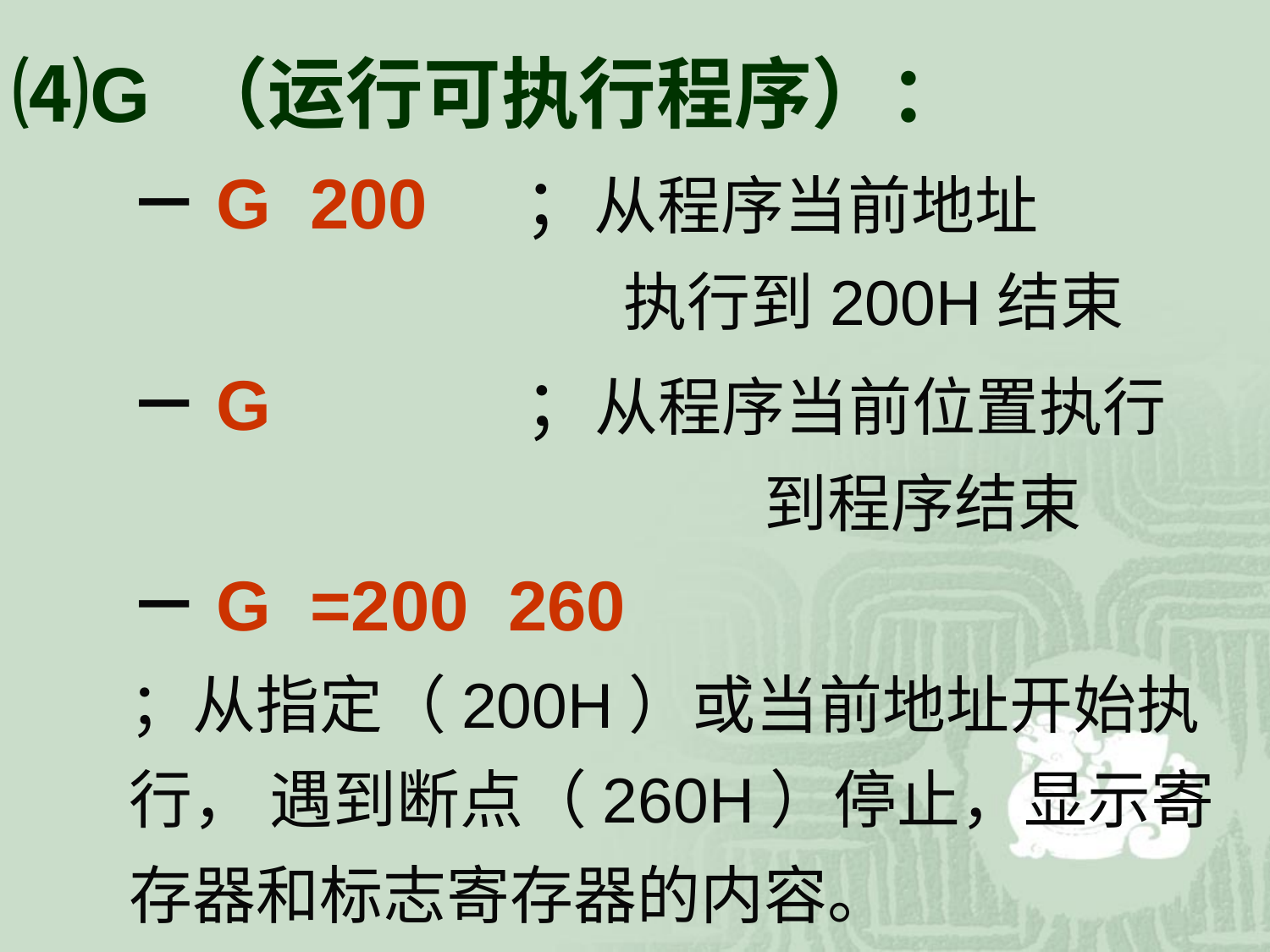

# ⑷G （运行可执行程序）： －G  200    ；从程序当前地址 			                 执行到200H结束 －G            ；从程序当前位置执行					到程序结束 －G  =200  260 ；从指定（200H）或当前地址开始执行， 遇到断点（260H）停止，显示寄存器和标志寄存器的内容。